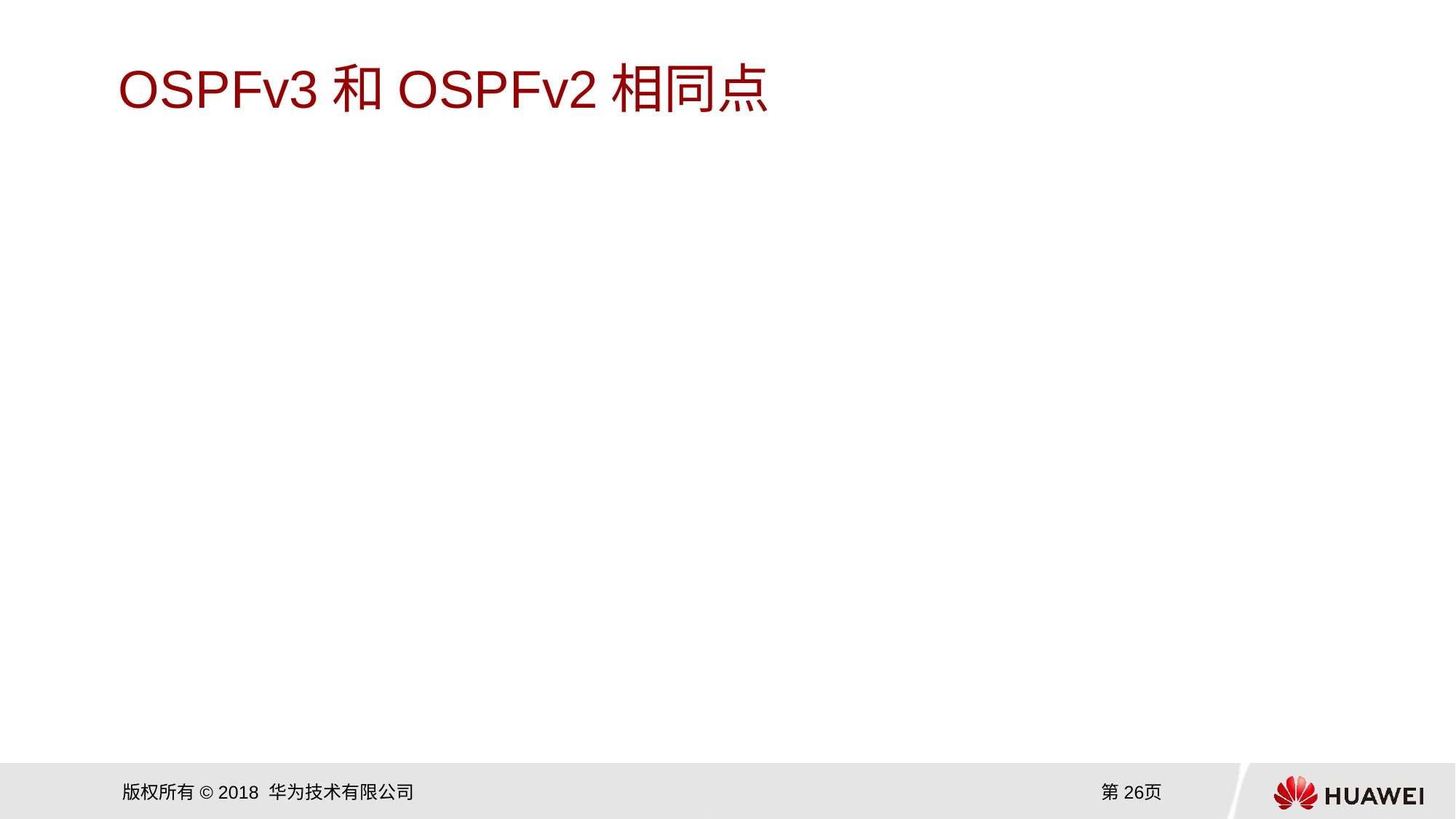

# OSPFv3和OSPFv2相同点
 网络类型和接口类型。
 接口状态机和邻居状态机。
 链路状态数据库(LSDB)。
 洪泛机制(Flooding mechanism)。
 五种协议报文: Hello, DD, LSR, LSU, LSAck。
 路由计算基本相同。